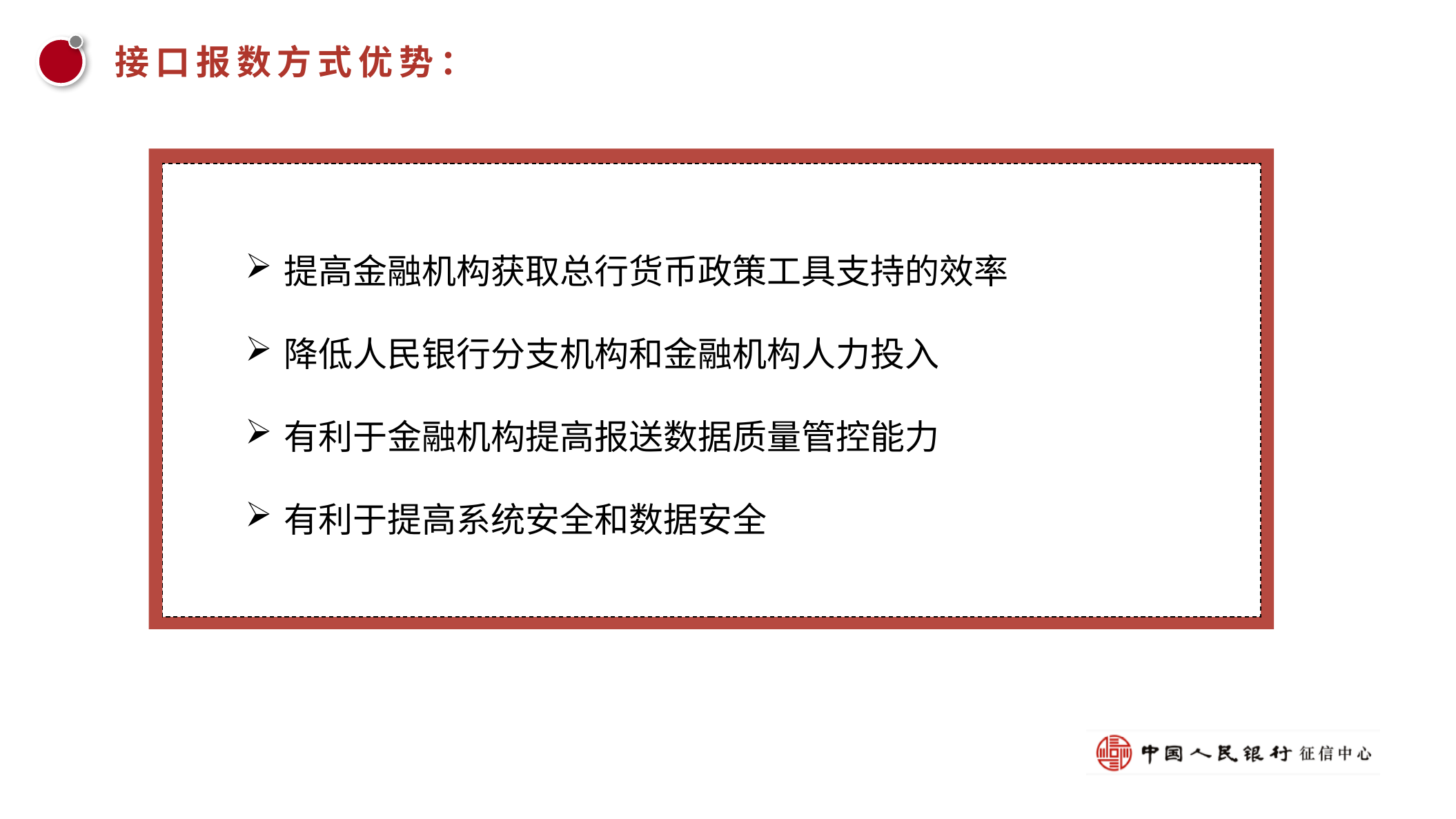

接口报数方式优势：

提高金融机构获取总行货币政策工具支持的效率
降低人民银行分支机构和金融机构人力投入
有利于金融机构提高报送数据质量管控能力
有利于提高系统安全和数据安全